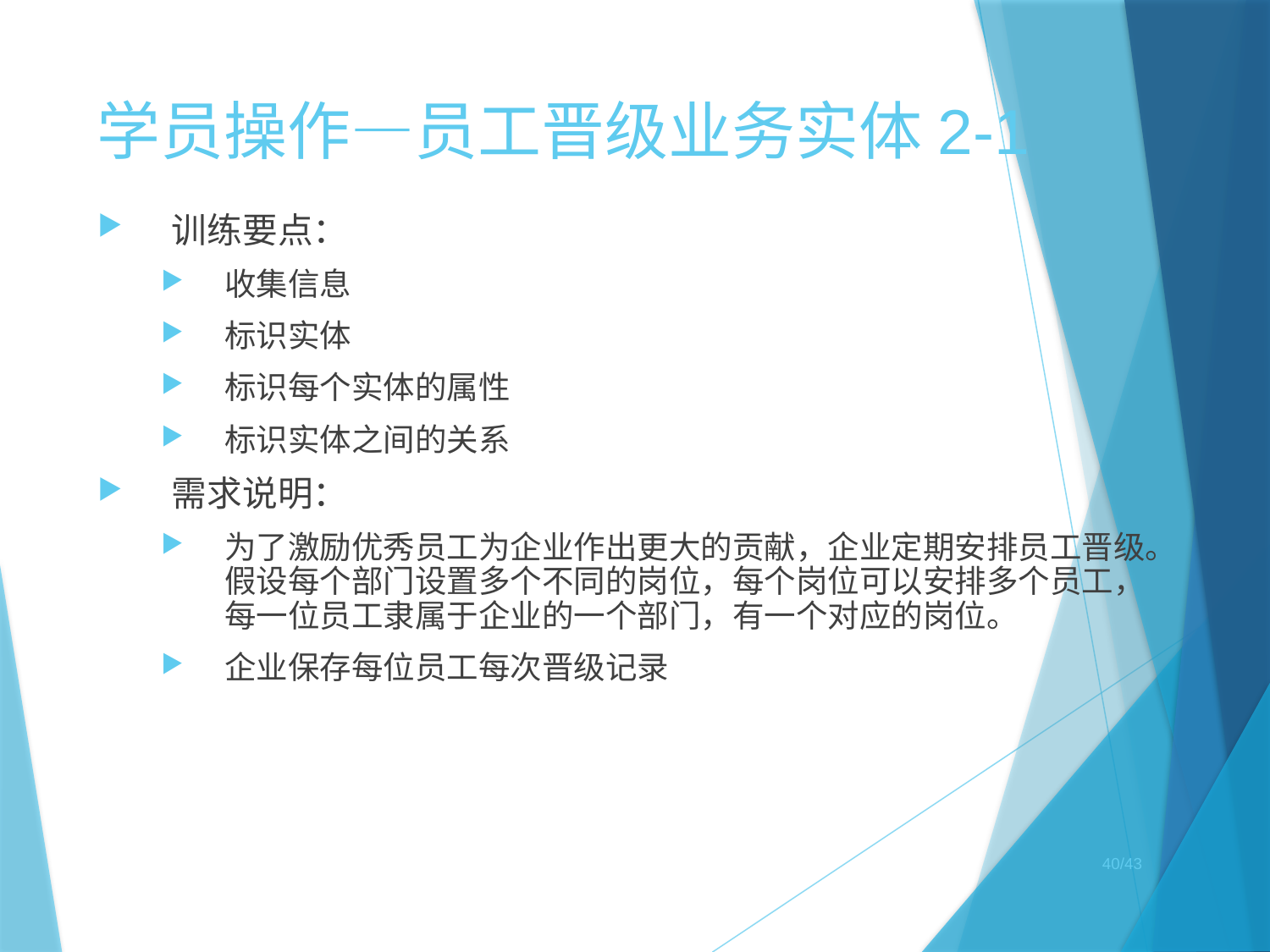

# 学员操作—员工晋级业务实体2-1
训练要点：
收集信息
标识实体
标识每个实体的属性
标识实体之间的关系
需求说明：
为了激励优秀员工为企业作出更大的贡献，企业定期安排员工晋级。假设每个部门设置多个不同的岗位，每个岗位可以安排多个员工，每一位员工隶属于企业的一个部门，有一个对应的岗位。
企业保存每位员工每次晋级记录
40/43